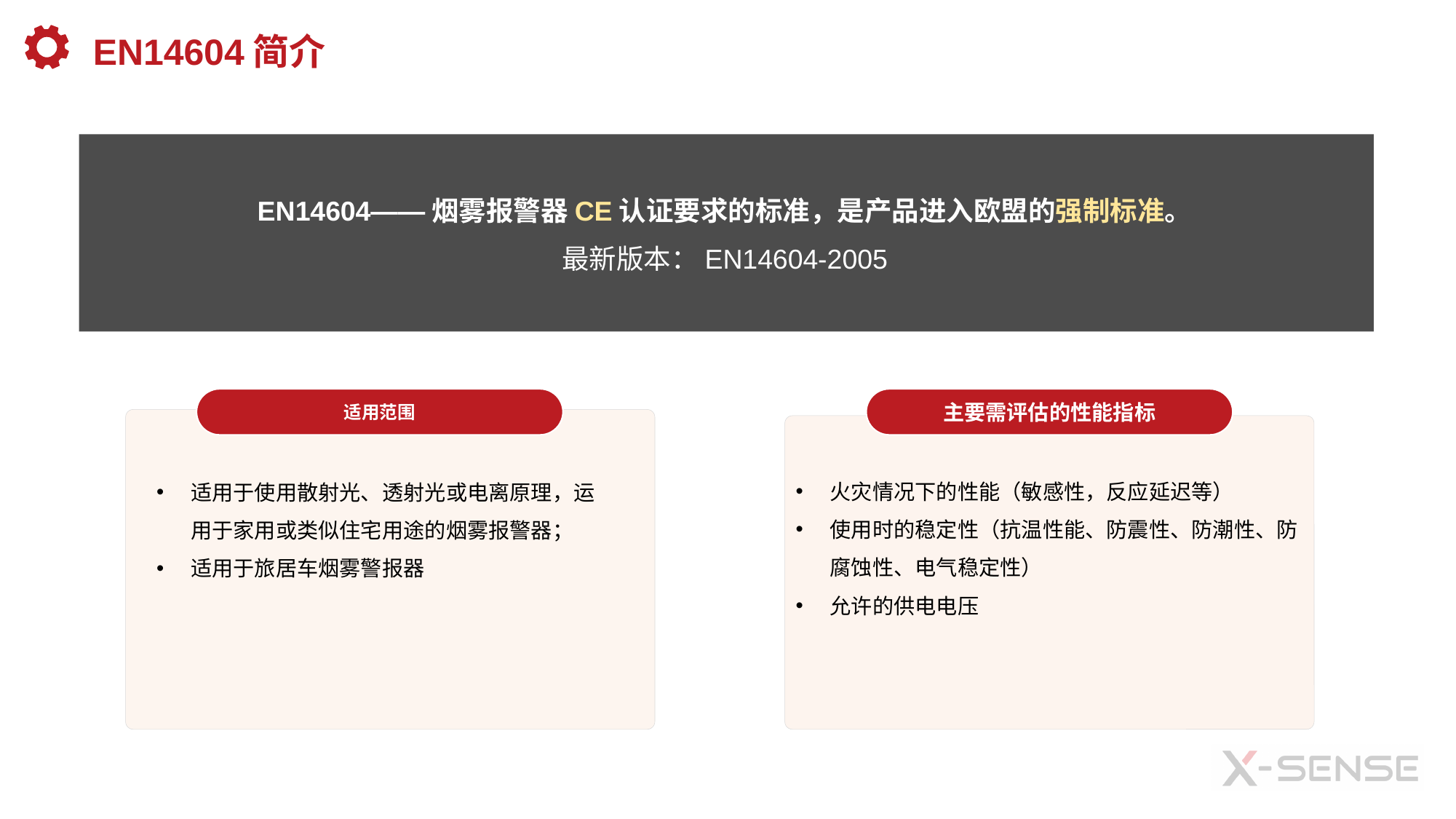

EN14604简介

适用范围

适用于使用散射光、透射光或电离原理，运用于家用或类似住宅用途的烟雾报警器；
适用于旅居车烟雾警报器
主要需评估的性能指标

EN14604——烟雾报警器CE认证要求的标准，是产品进入欧盟的强制标准。
最新版本：EN14604-2005
火灾情况下的性能（敏感性，反应延迟等）
使用时的稳定性（抗温性能、防震性、防潮性、防腐蚀性、电气稳定性）
允许的供电电压